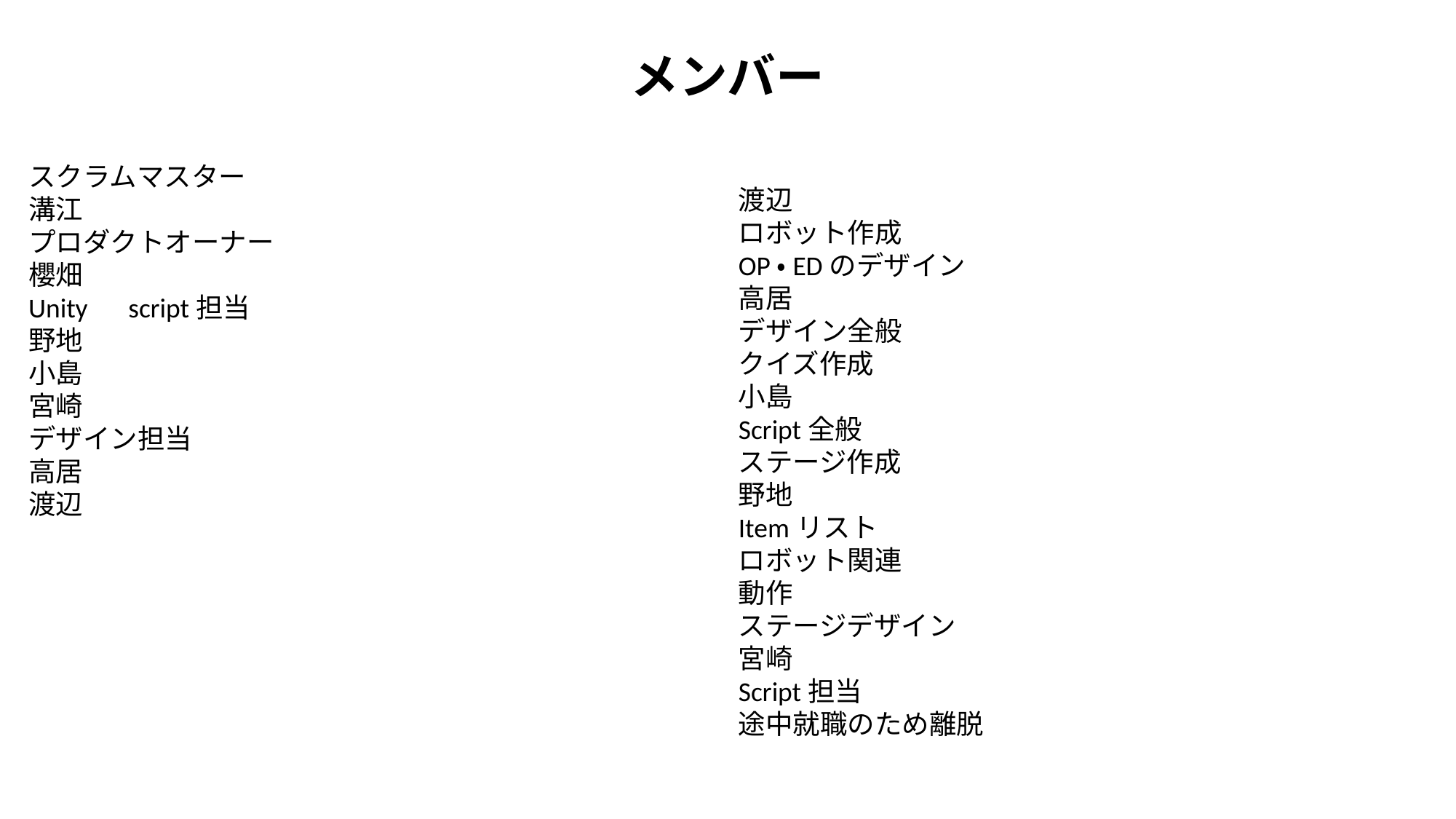

メンバー
スクラムマスター
溝江
プロダクトオーナー
櫻畑
Unity　script担当
野地
小島
宮崎
デザイン担当
高居
渡辺

渡辺
ロボット作成
OP・EDのデザイン
高居
デザイン全般
クイズ作成
小島
Script全般
ステージ作成
野地
Itemリスト
ロボット関連
動作
ステージデザイン
宮崎
Script担当
途中就職のため離脱